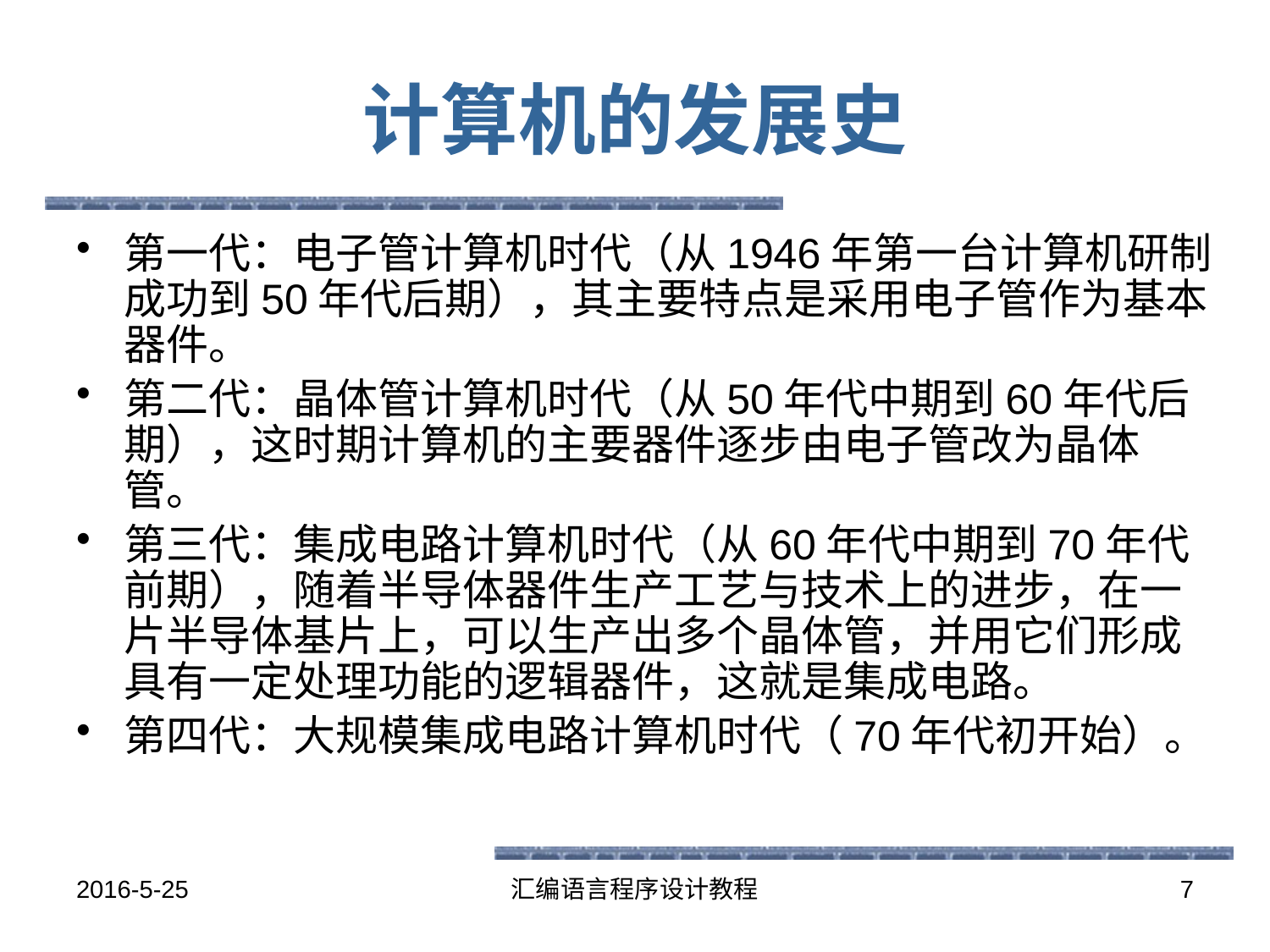

# 计算机的发展史
第一代：电子管计算机时代（从1946年第一台计算机研制成功到50年代后期），其主要特点是采用电子管作为基本器件。
第二代：晶体管计算机时代（从50年代中期到60年代后期），这时期计算机的主要器件逐步由电子管改为晶体管。
第三代：集成电路计算机时代（从60年代中期到70年代前期），随着半导体器件生产工艺与技术上的进步，在一片半导体基片上，可以生产出多个晶体管，并用它们形成具有一定处理功能的逻辑器件，这就是集成电路。
第四代：大规模集成电路计算机时代（70年代初开始）。
2016-5-25
汇编语言程序设计教程
7